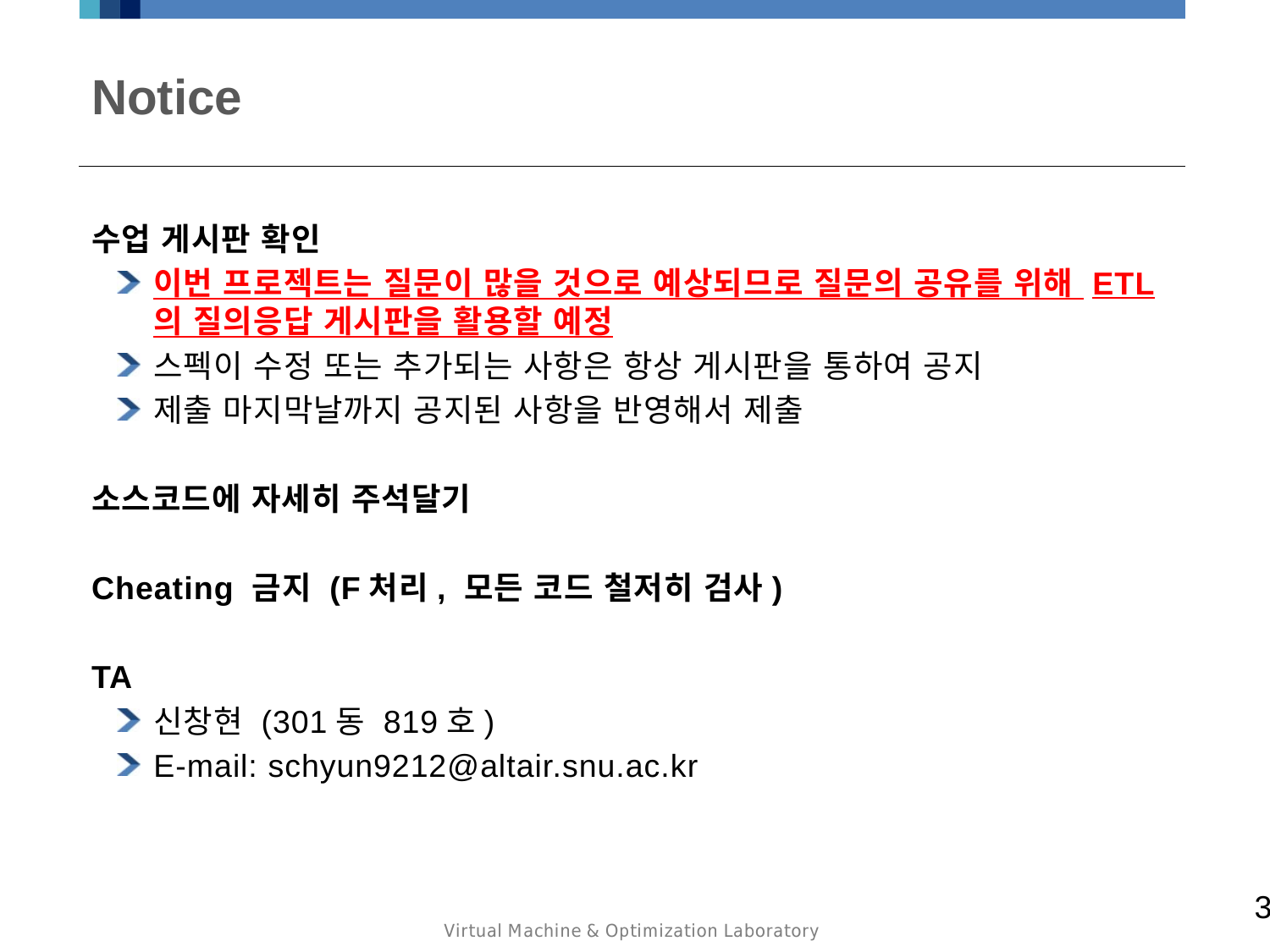

# Notice
수업 게시판 확인
이번 프로젝트는 질문이 많을 것으로 예상되므로 질문의 공유를 위해 ETL의 질의응답 게시판을 활용할 예정
스펙이 수정 또는 추가되는 사항은 항상 게시판을 통하여 공지
제출 마지막날까지 공지된 사항을 반영해서 제출

소스코드에 자세히 주석달기

Cheating 금지 (F처리, 모든 코드 철저히 검사)

TA
신창현 (301동 819호)
E-mail: schyun9212@altair.snu.ac.kr